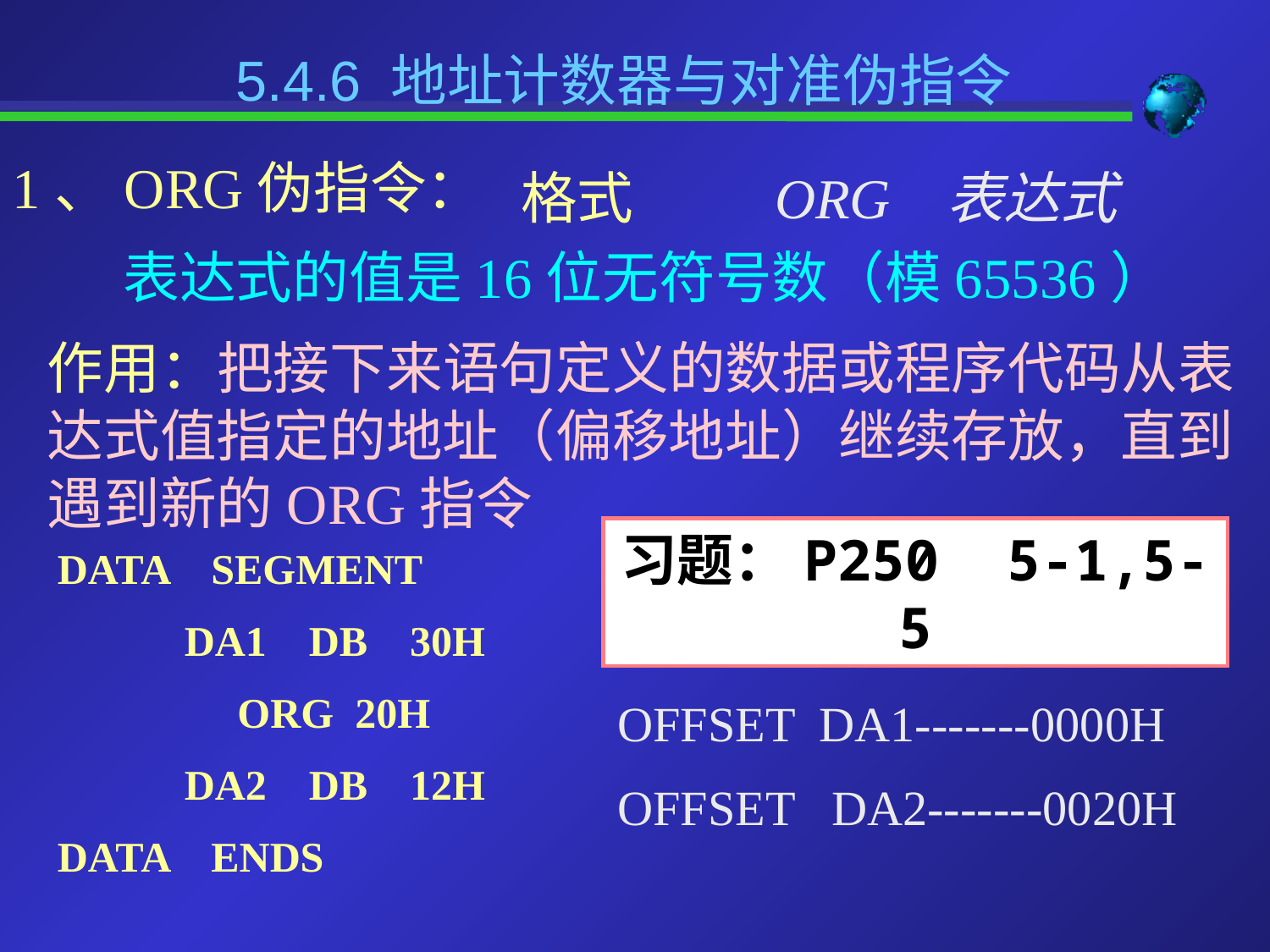

# 5.4.6 地址计数器与对准伪指令
1、ORG伪指令：
格式    	ORG   表达式
表达式的值是16位无符号数（模65536）
作用：把接下来语句定义的数据或程序代码从表达式值指定的地址（偏移地址）继续存放，直到遇到新的ORG指令
习题：P250  5-1,5-5
DATA    SEGMENT
	DA1    DB    30H
	     ORG  20H
	DA2    DB    12H
DATA    ENDS
OFFSET  DA1-------0000H
OFFSET   DA2-------0020H
55